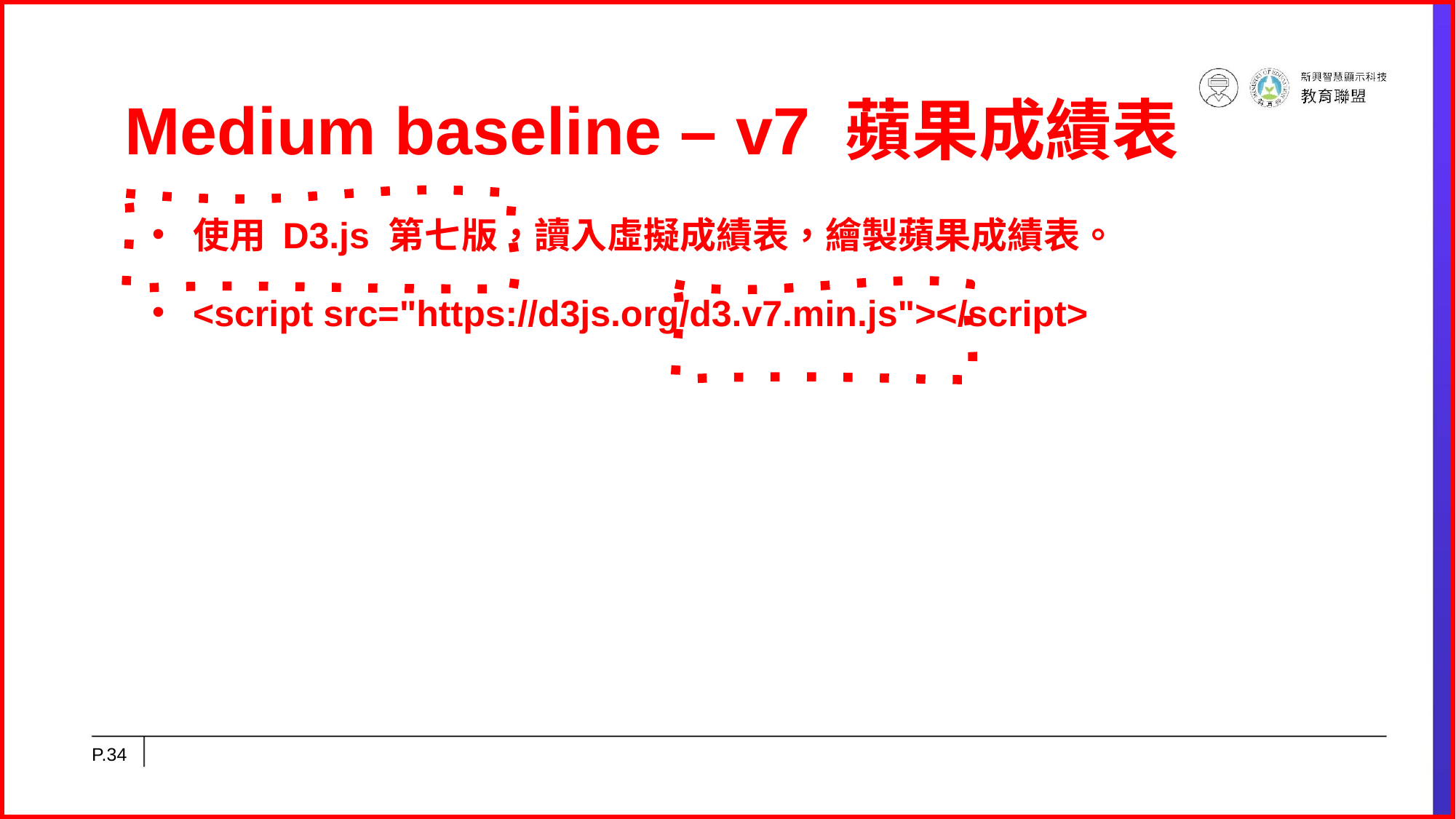

# Medium baseline – v7 蘋果成績表
使用 D3.js 第七版，讀入虛擬成績表，繪製蘋果成績表。
<script src="https://d3js.org/d3.v7.min.js"></script>

P.34